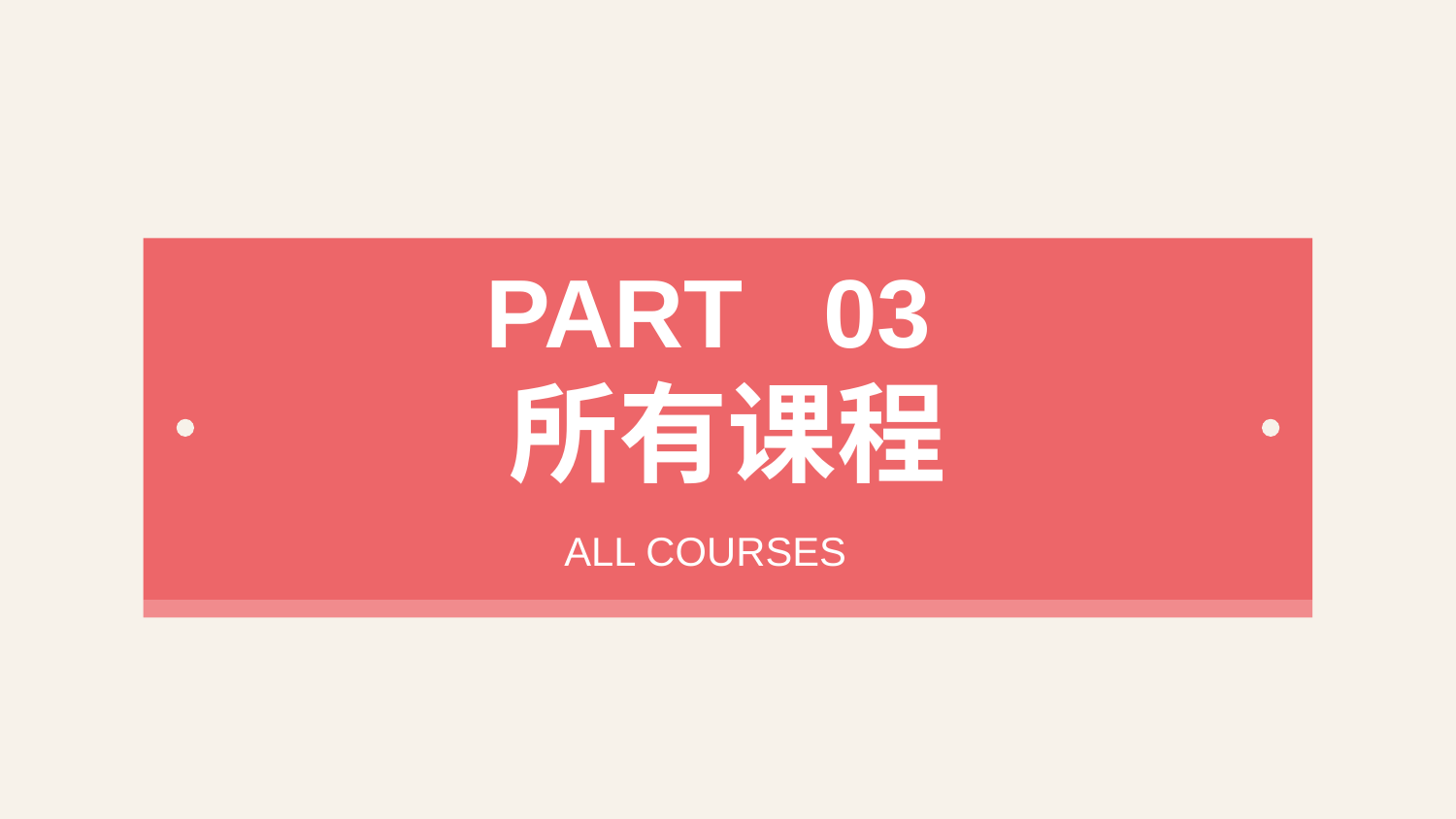

PART   03
所有课程

ALL COURSES

HOME
HOME